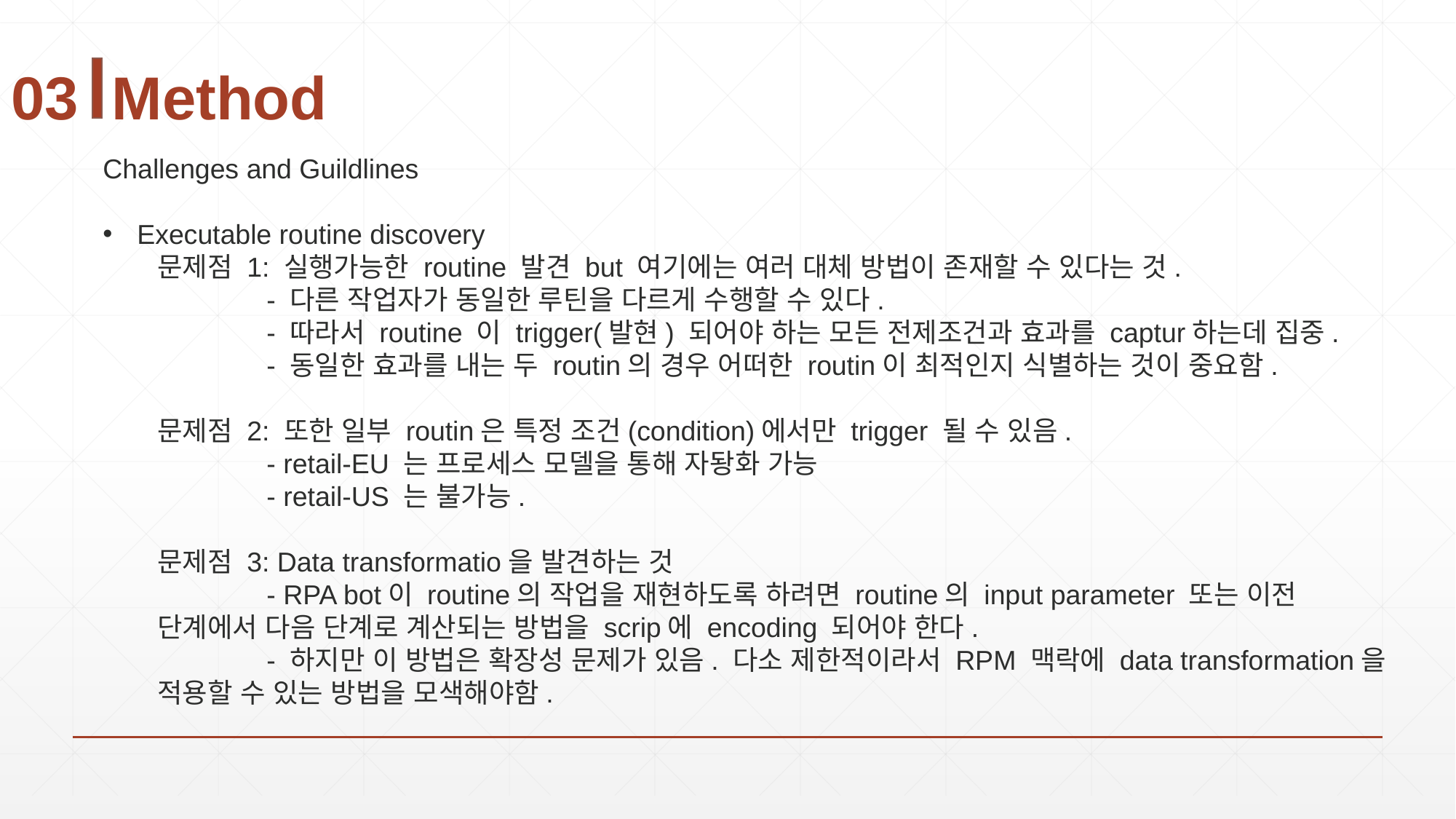

03  Method

Challenges and Guildlines

Executable routine discovery
문제점 1: 실행가능한 routine 발견 but 여기에는 여러 대체 방법이 존재할 수 있다는 것.
	- 다른 작업자가 동일한 루틴을 다르게 수행할 수 있다.
	- 따라서 routine 이 trigger(발현) 되어야 하는 모든 전제조건과 효과를 captur하는데 집중.
	- 동일한 효과를 내는 두 routin의 경우 어떠한 routin이 최적인지 식별하는 것이 중요함.

문제점 2: 또한 일부 routin은 특정 조건(condition)에서만 trigger 될 수 있음.
	- retail-EU 는 프로세스 모델을 통해 자돵화 가능
	- retail-US 는 불가능.

문제점 3: Data transformatio을 발견하는 것
	- RPA bot이 routine의 작업을 재현하도록 하려면 routine의 input parameter 또는 이전 단계에서 다음 단계로 계산되는 방법을 scrip에 encoding 되어야 한다.
	- 하지만 이 방법은 확장성 문제가 있음. 다소 제한적이라서 RPM 맥락에 data transformation을 적용할 수 있는 방법을 모색해야함.